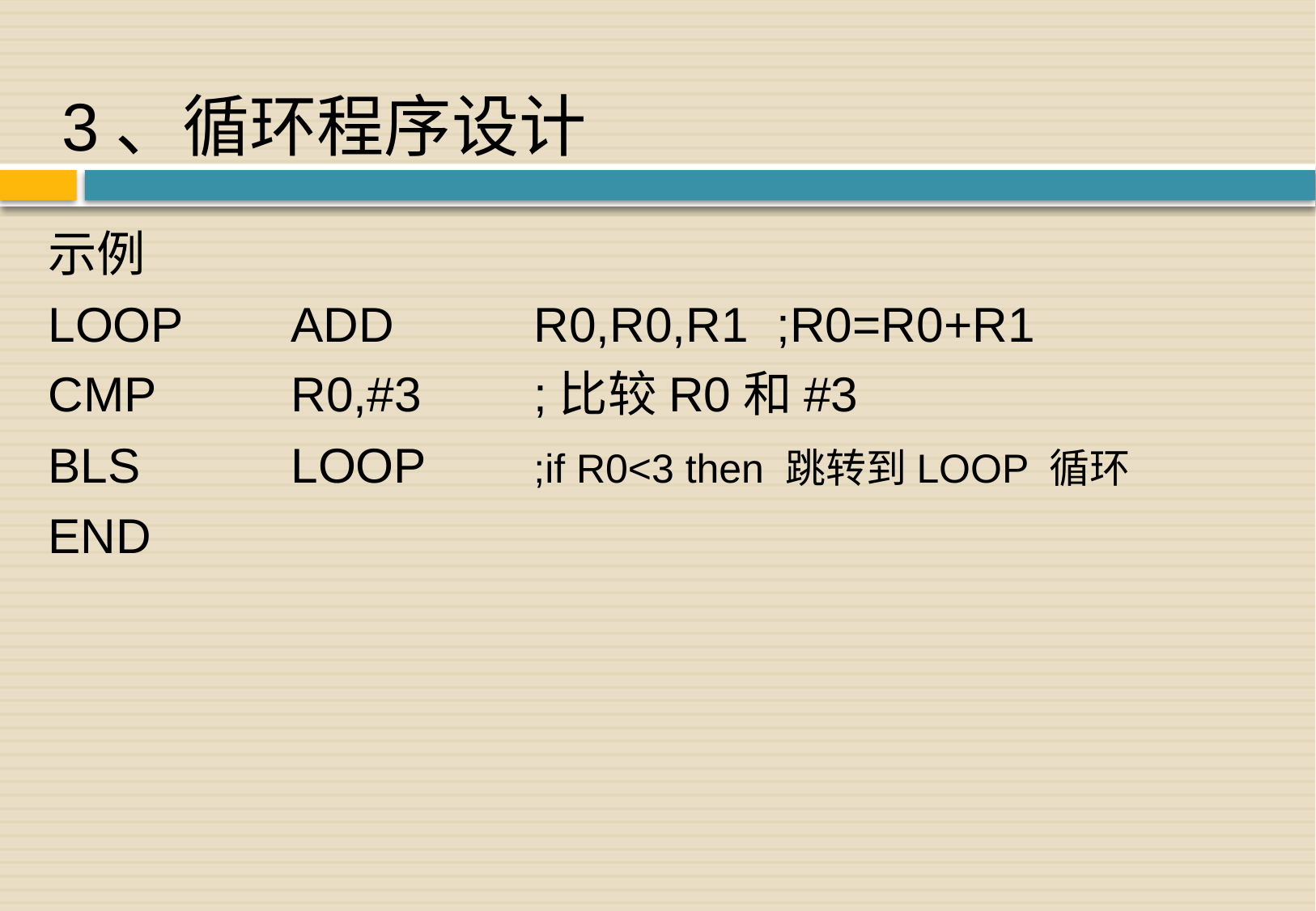

3、循环程序设计
示例
LOOP	ADD  	R0,R0,R1	;R0=R0+R1
CMP  	R0,#3	;比较R0和#3
BLS		LOOP	;if R0<3 then 跳转到LOOP 循环
END